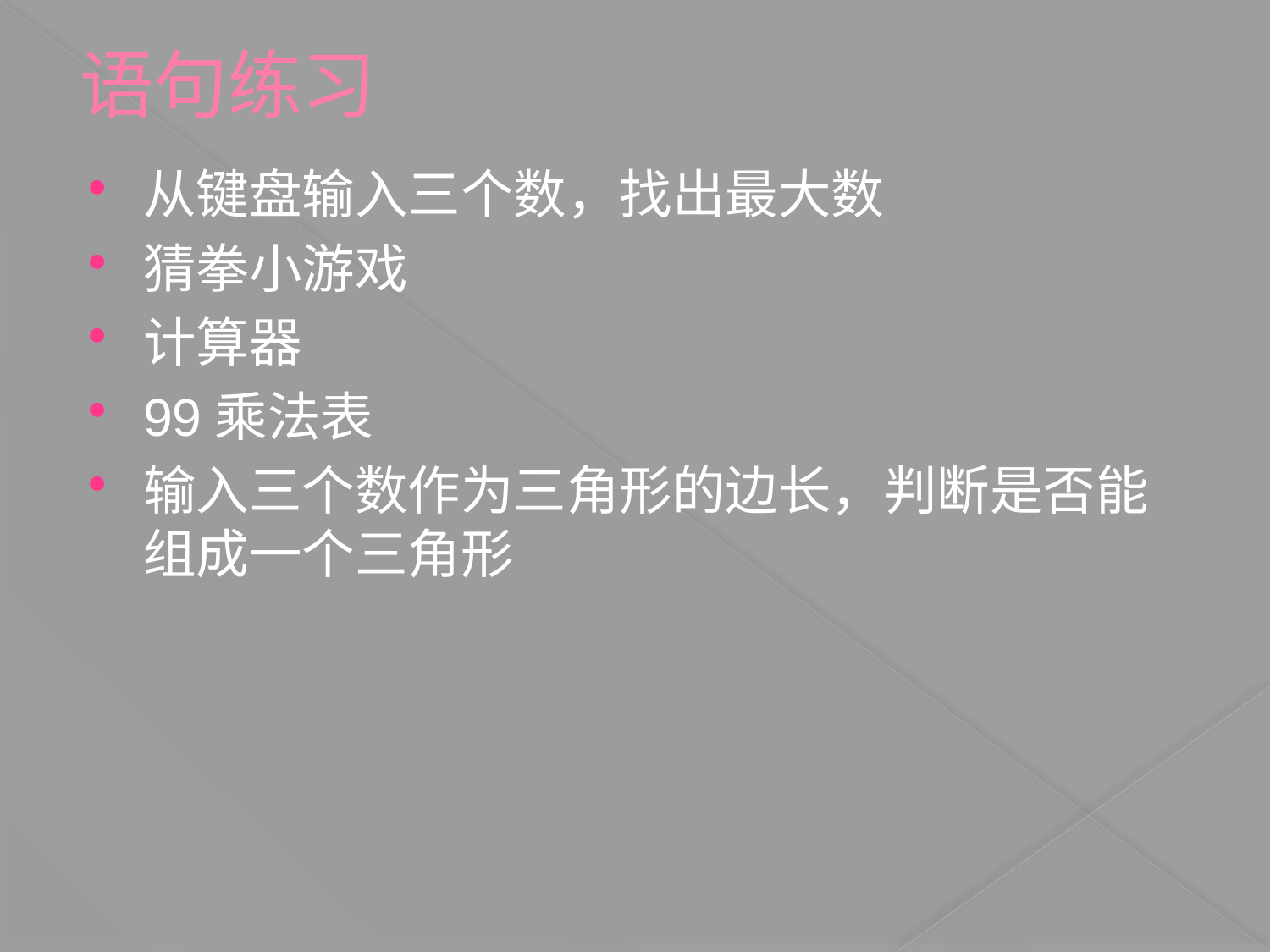

语句练习
# 从键盘输入三个数，找出最大数
猜拳小游戏
计算器
99乘法表
输入三个数作为三角形的边长，判断是否能组成一个三角形